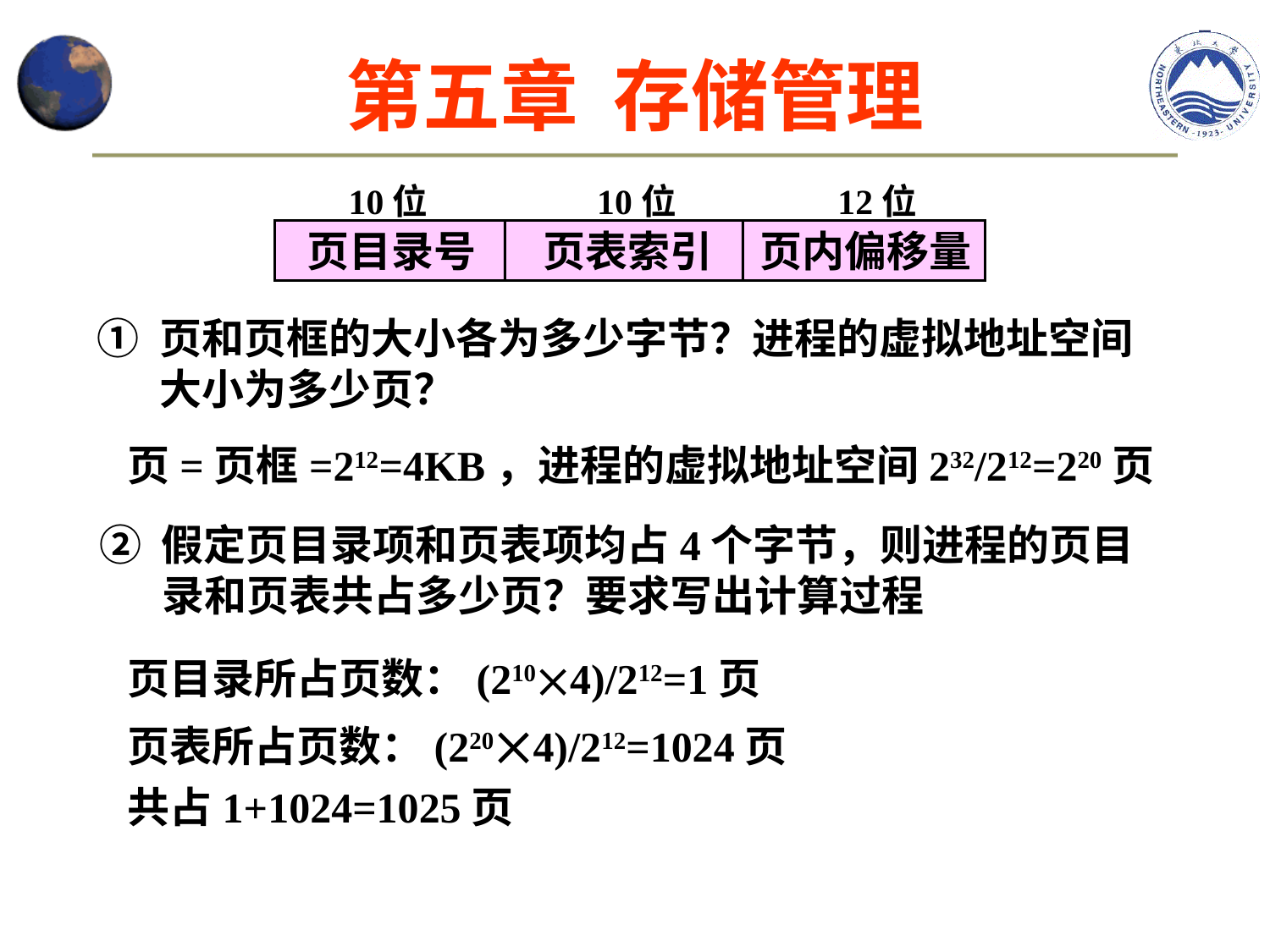

第五章  存储管理
10位                    10位                   12位
 页目录号       页表索引     页内偏移量

① 页和页框的大小各为多少字节？进程的虚拟地址空间大小为多少页？
页=页框=212=4KB，进程的虚拟地址空间232/212=220页
② 假定页目录项和页表项均占4个字节，则进程的页目录和页表共占多少页？要求写出计算过程
页目录所占页数：(210×4)/212=1页
页表所占页数：(220×4)/212=1024页
共占1+1024=1025页